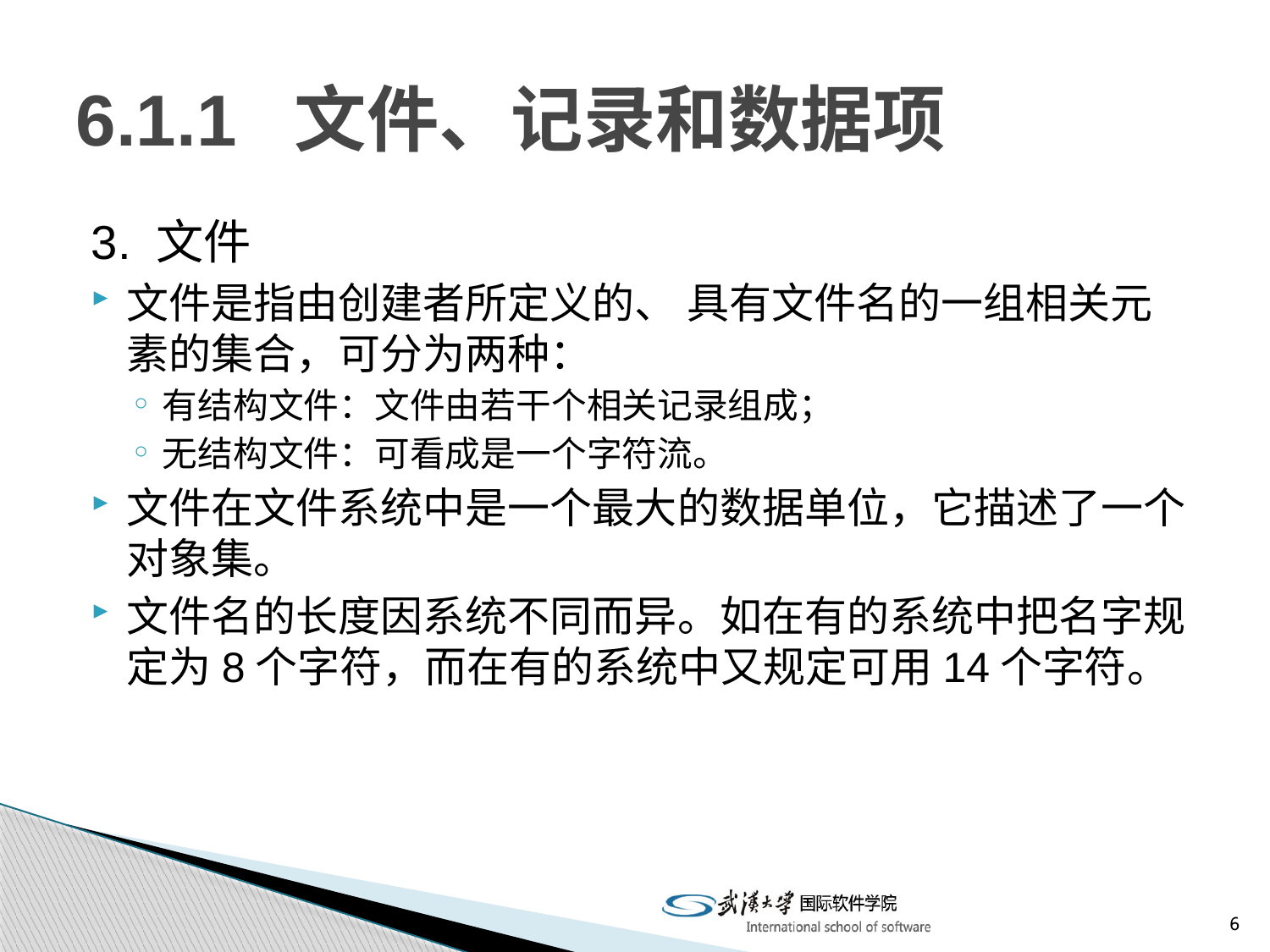

# 6.1.1  文件、记录和数据项
3. 文件
文件是指由创建者所定义的、 具有文件名的一组相关元素的集合，可分为两种：
有结构文件：文件由若干个相关记录组成；
无结构文件：可看成是一个字符流。
文件在文件系统中是一个最大的数据单位，它描述了一个对象集。
文件名的长度因系统不同而异。如在有的系统中把名字规定为8个字符，而在有的系统中又规定可用14个字符。
6